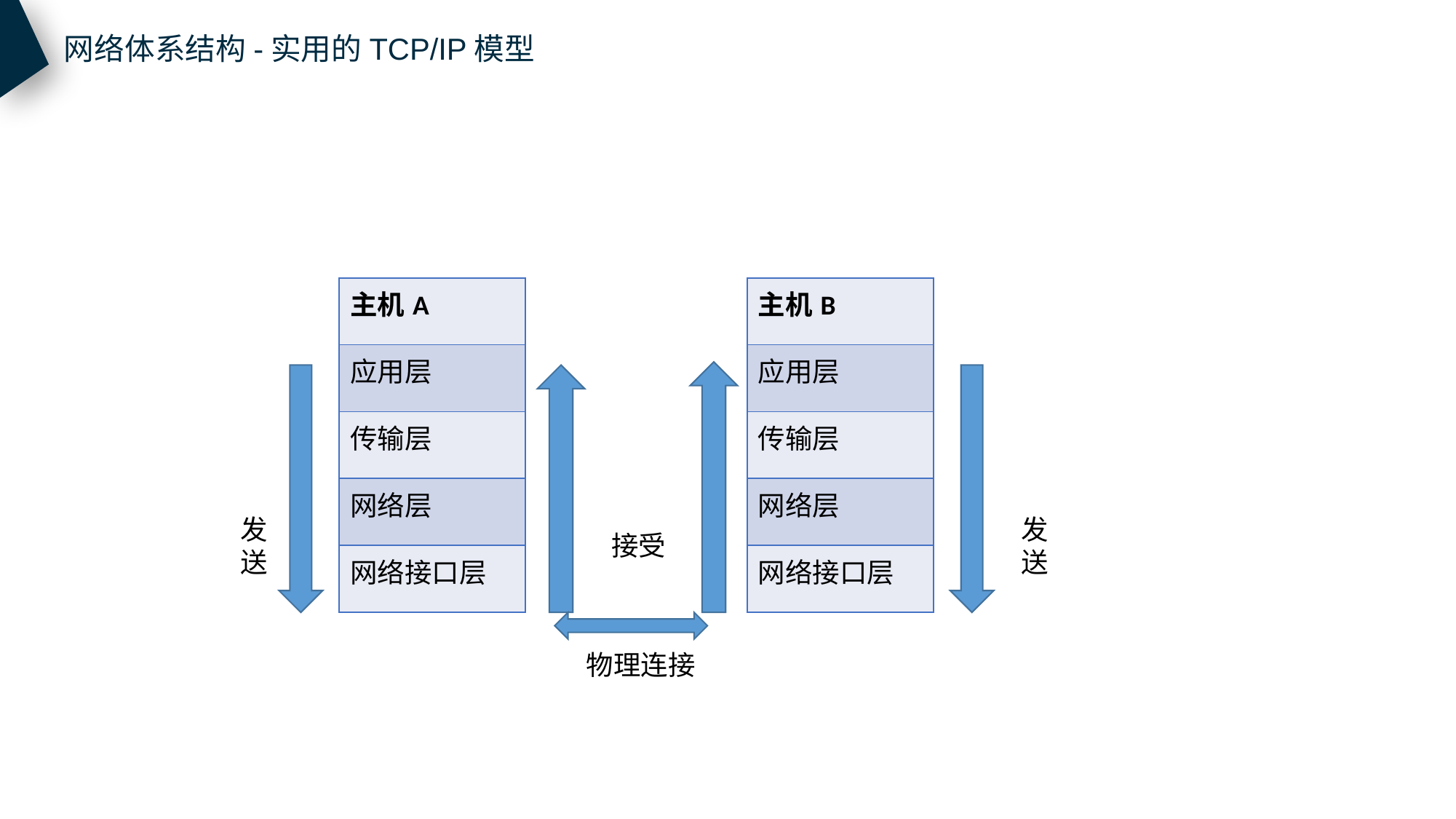

网络体系结构-实用的TCP/IP模型
| 主机B |
| --- |
| 应用层 |
| 传输层 |
| 网络层 |
| 网络接口层 |
| 主机A |
| --- |
| 应用层 |
| 传输层 |
| 网络层 |
| 网络接口层 |

发送
发送
接受

物理连接